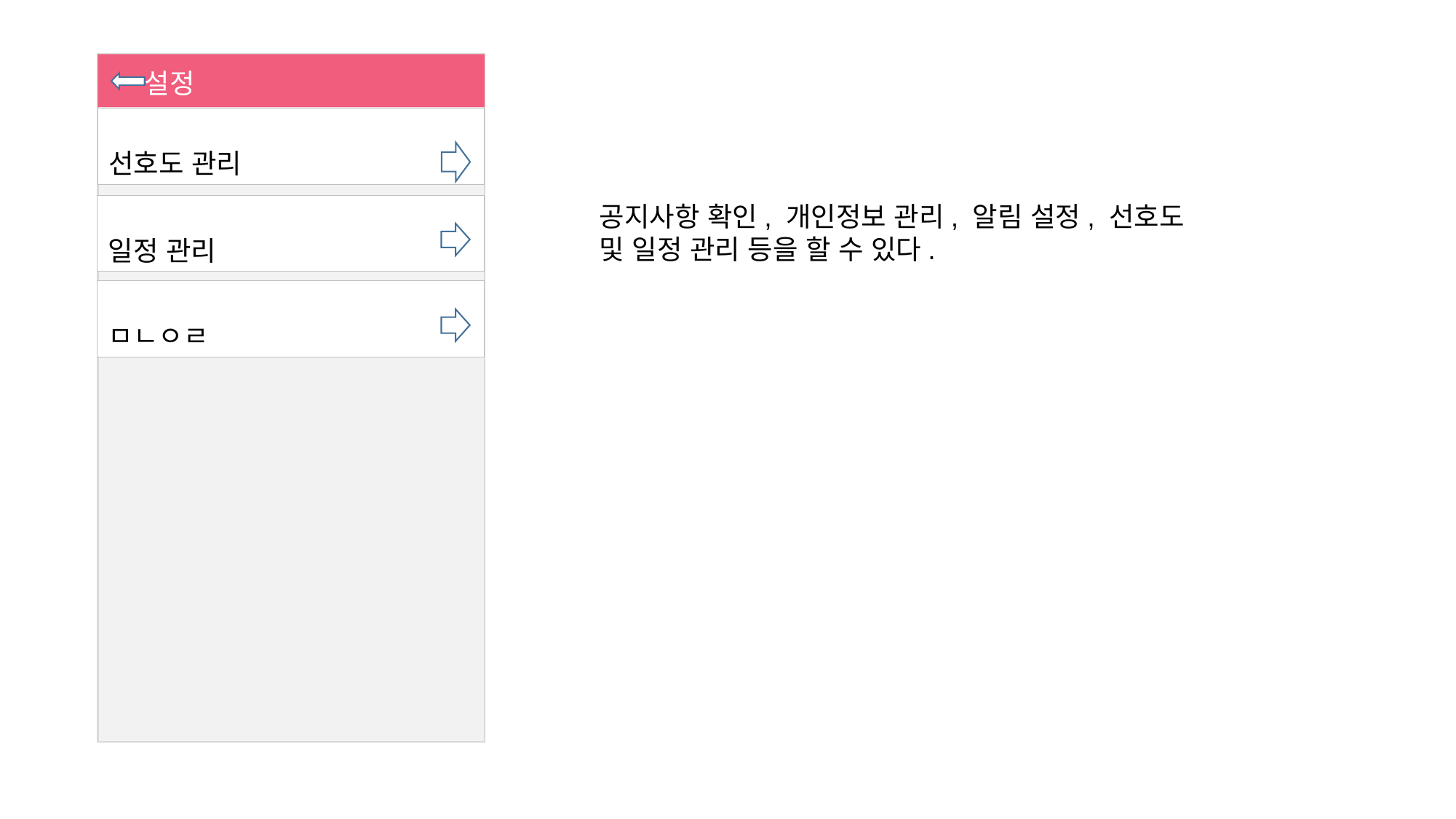

설정

선호도 관리

공지사항 확인, 개인정보 관리, 알림 설정, 선호도 및 일정 관리 등을 할 수 있다.
일정 관리

ㅁㄴㅇㄹ